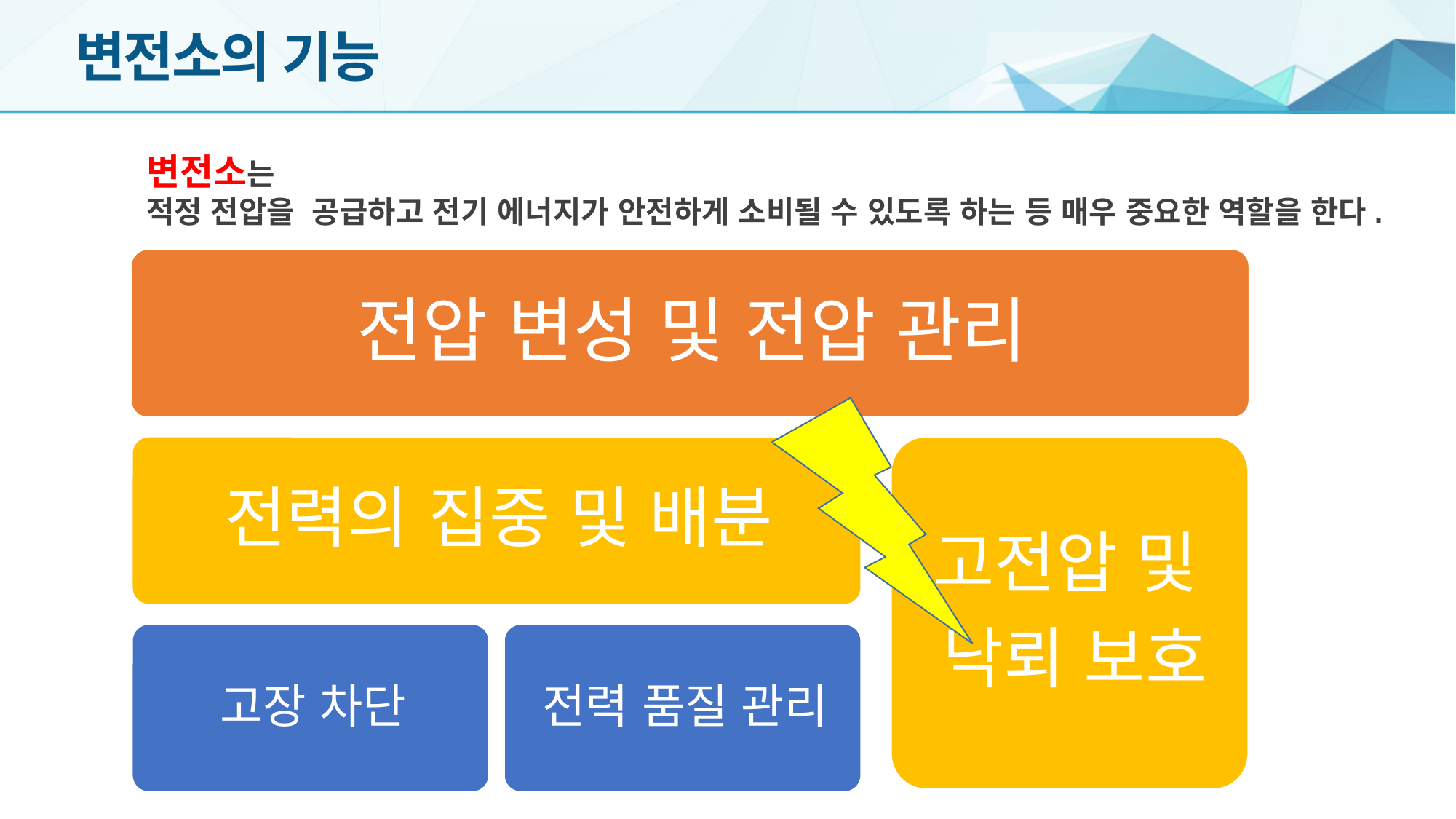

# 변전소의 기능
변전소는
적정 전압을  공급하고 전기 에너지가 안전하게 소비될 수 있도록 하는 등 매우 중요한 역할을 한다.
전압 변성 및 전압 관리
전력의 집중 및 배분
고장 차단
전력 품질 관리
고전압 및
낙뢰 보호